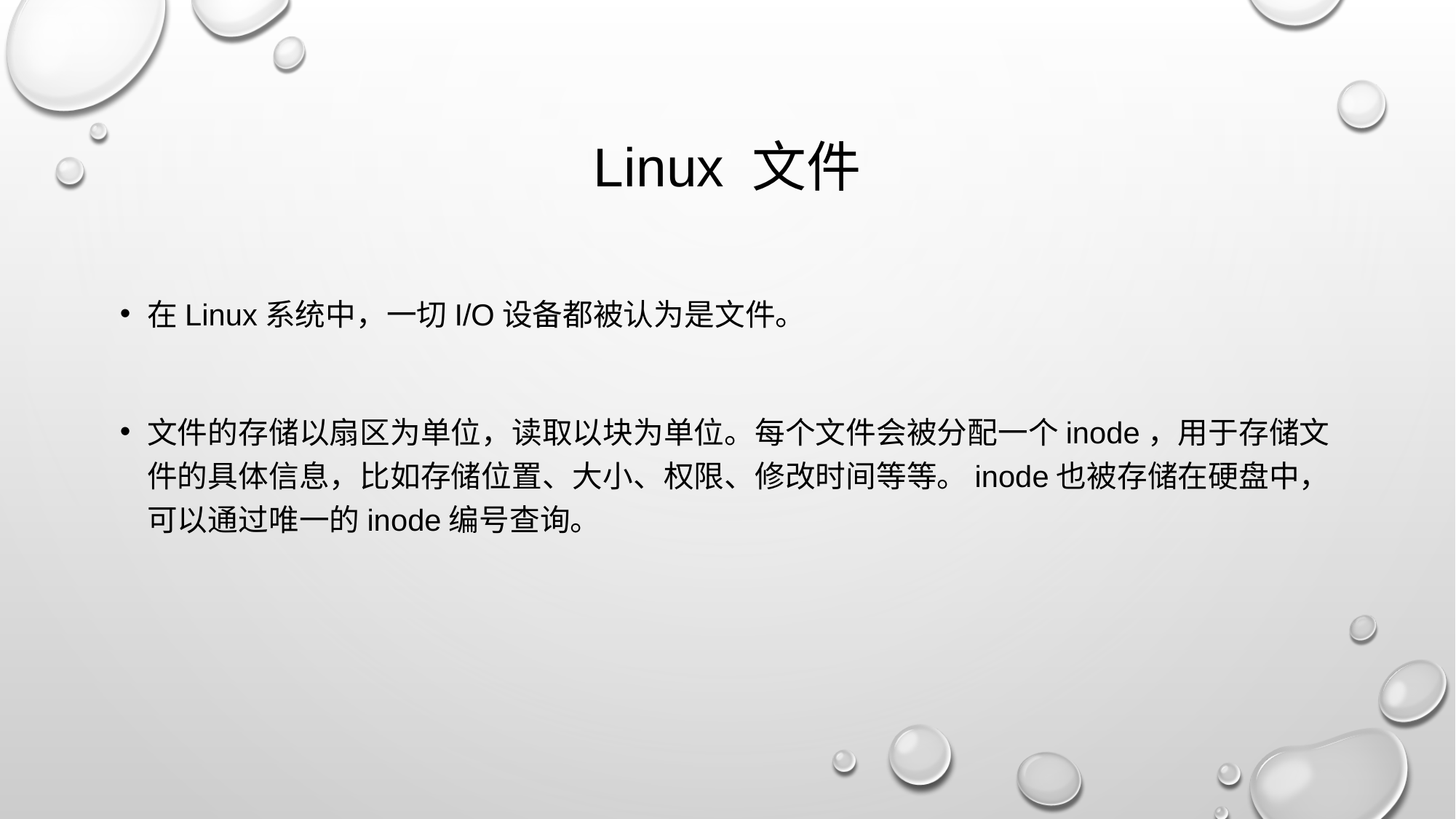

# Linux 文件
在Linux系统中，一切I/O设备都被认为是文件。

文件的存储以扇区为单位，读取以块为单位。每个文件会被分配一个inode，用于存储文件的具体信息，比如存储位置、大小、权限、修改时间等等。inode也被存储在硬盘中，可以通过唯一的inode编号查询。